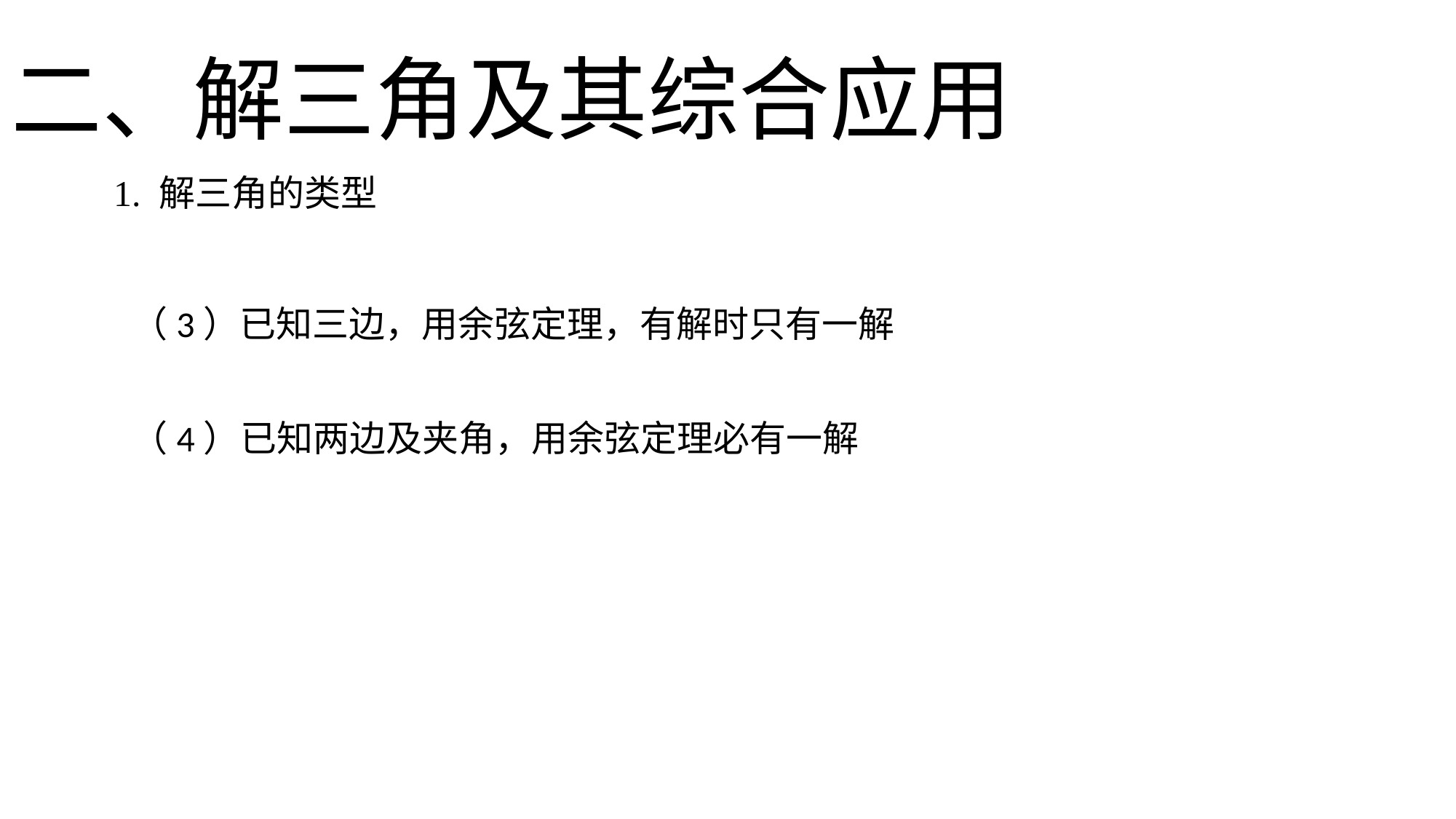

二、解三角及其综合应用
1. 解三角的类型
（3）已知三边，用余弦定理，有解时只有一解
（4）已知两边及夹角，用余弦定理必有一解